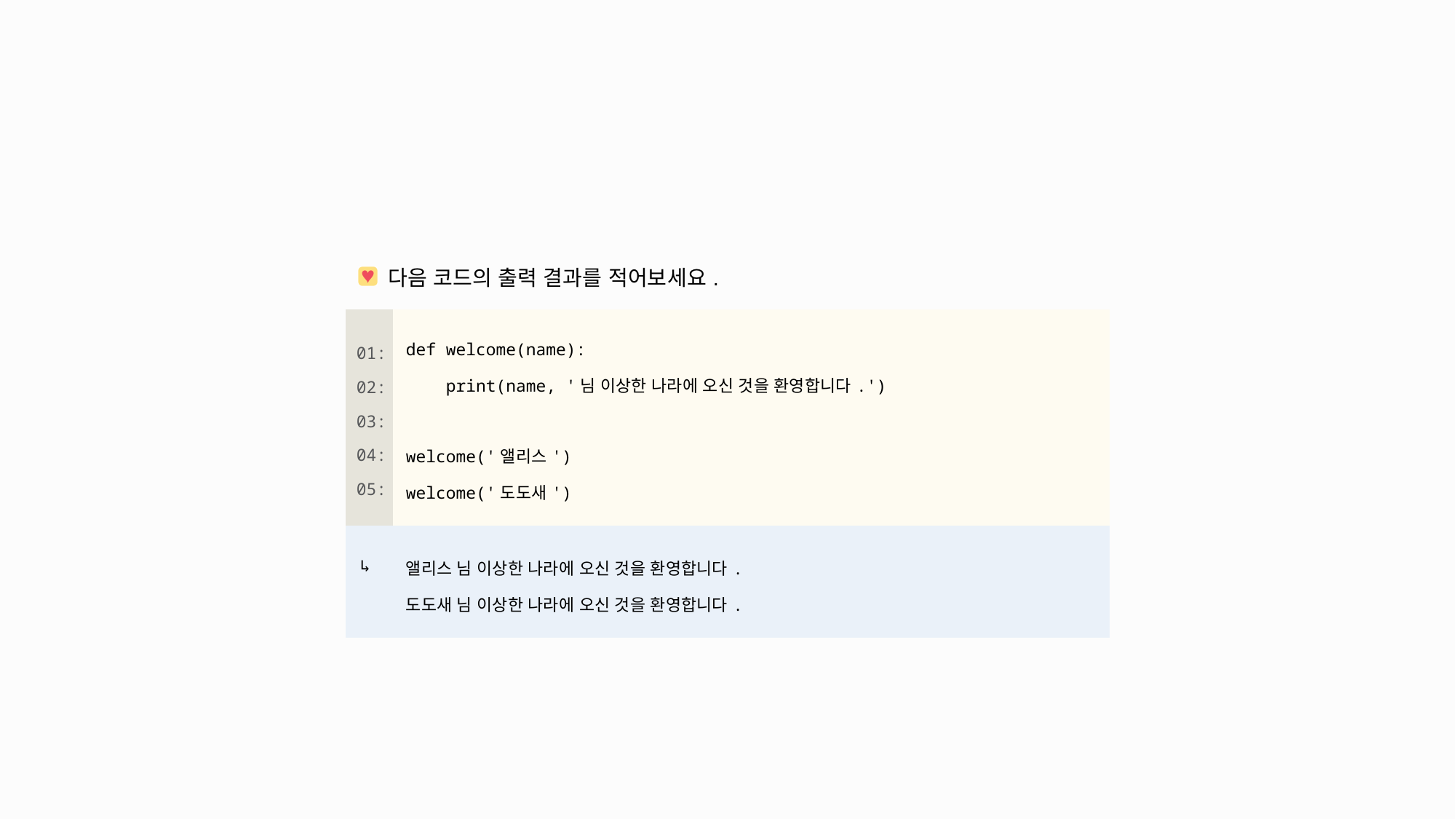

| 다음 코드의 출력 결과를 적어보세요. |  |
| --- | --- |
| 01: 02: 03: 04: 05: | def welcome(name): print(name, '님 이상한 나라에 오신 것을 환영합니다.') welcome('앨리스') welcome('도도새') |
| ↳ | 앨리스 님 이상한 나라에 오신 것을 환영합니다. 도도새 님 이상한 나라에 오신 것을 환영합니다. |